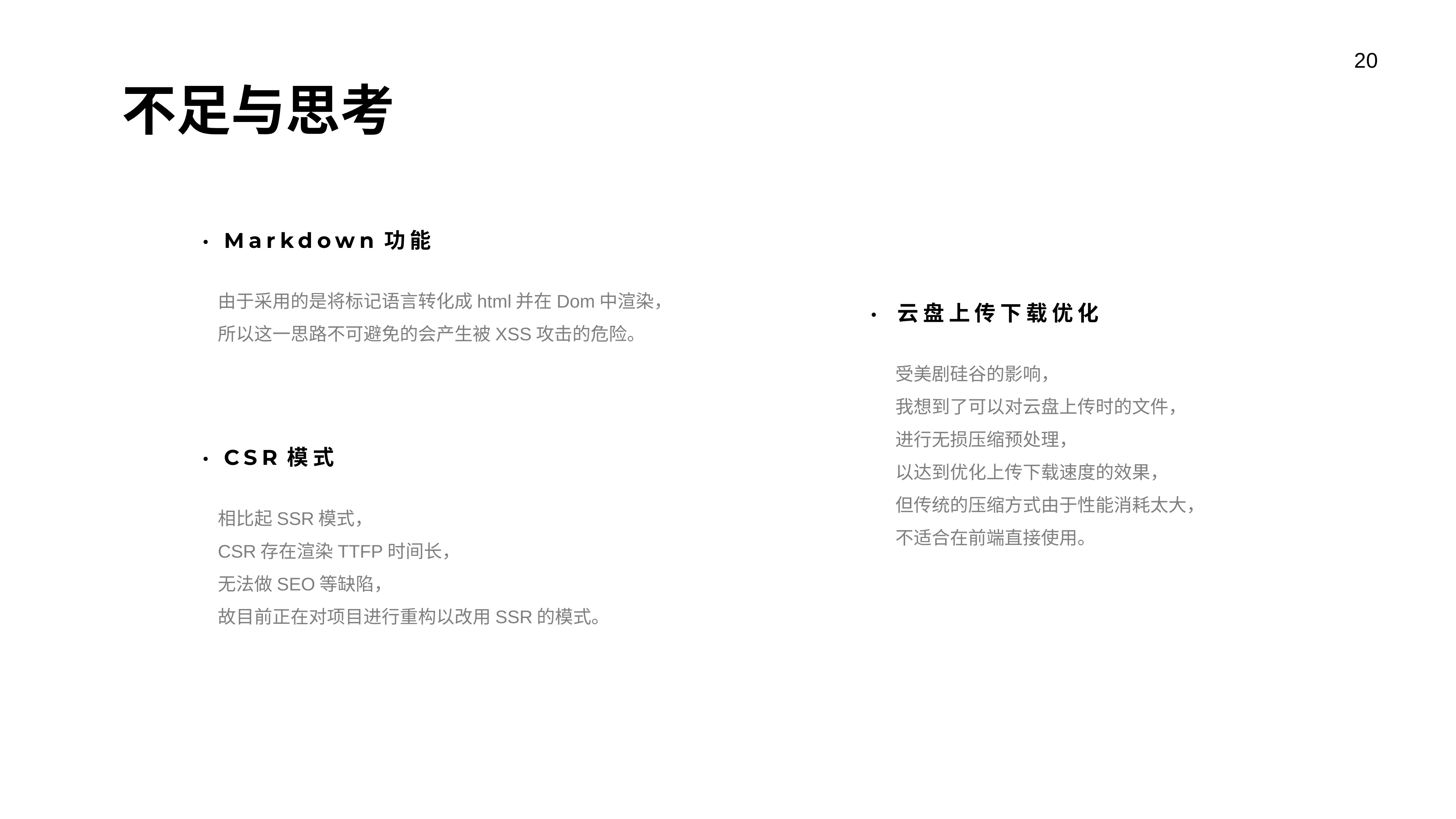

不足与思考
 · Markdown功能
由于采用的是将标记语言转化成html并在Dom中渲染，
所以这一思路不可避免的会产生被XSS攻击的危险。
 · 云盘上传下载优化
受美剧硅谷的影响，
我想到了可以对云盘上传时的文件，
进行无损压缩预处理，
以达到优化上传下载速度的效果，
但传统的压缩方式由于性能消耗太大，
不适合在前端直接使用。
 · CSR模式
相比起SSR模式，
CSR存在渲染TTFP时间长，
无法做SEO等缺陷，
故目前正在对项目进行重构以改用SSR的模式。